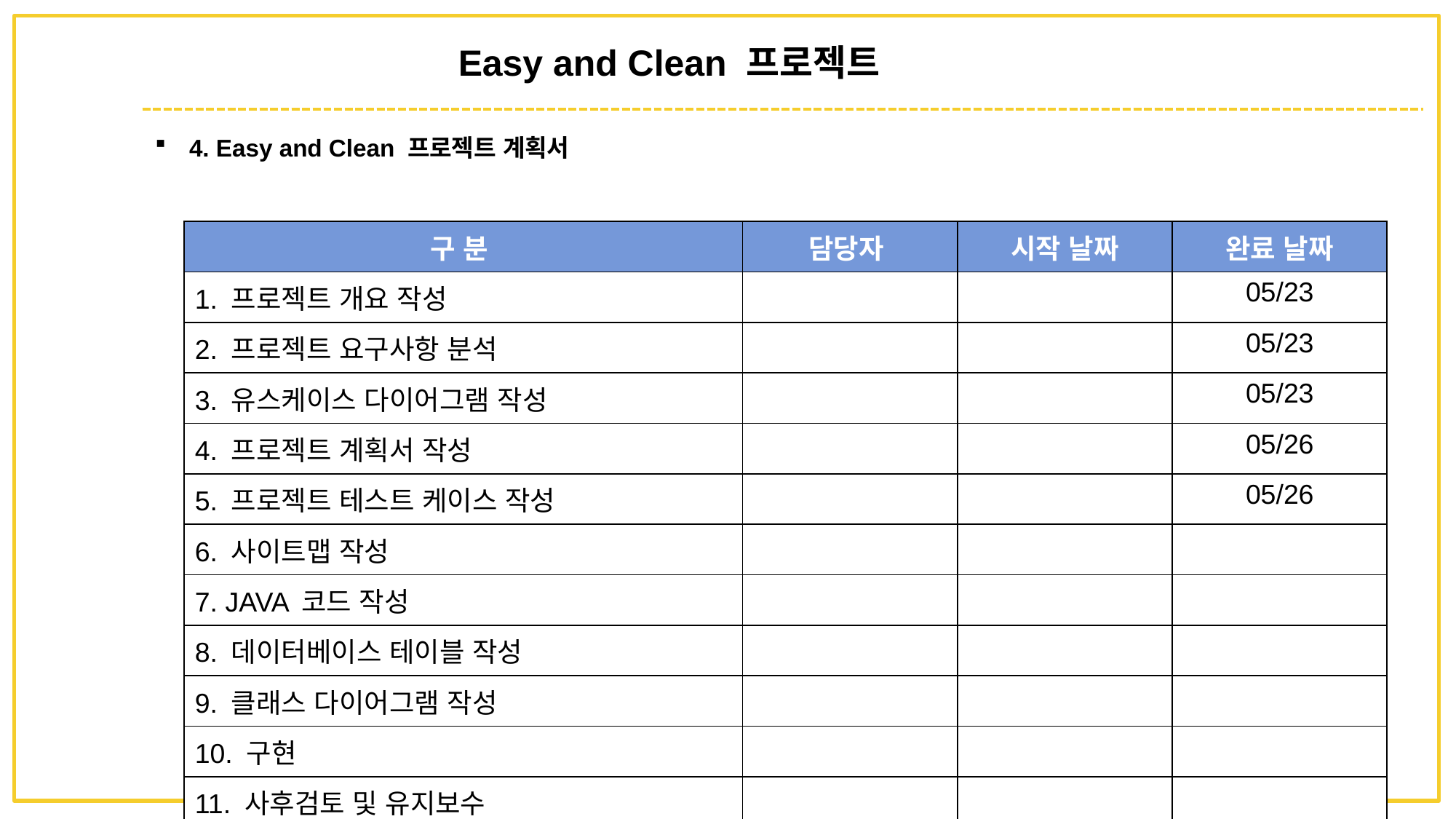

Easy and Clean 프로젝트
4. Easy and Clean 프로젝트 계획서
| 구 분 | 담당자 | 시작 날짜 | 완료 날짜 |
| --- | --- | --- | --- |
| 1. 프로젝트 개요 작성 |  |  | 05/23 |
| 2. 프로젝트 요구사항 분석 |  |  | 05/23 |
| 3. 유스케이스 다이어그램 작성 |  |  | 05/23 |
| 4. 프로젝트 계획서 작성 |  |  | 05/26 |
| 5. 프로젝트 테스트 케이스 작성 |  |  | 05/26 |
| 6. 사이트맵 작성 |  |  |  |
| 7. JAVA 코드 작성 |  |  |  |
| 8. 데이터베이스 테이블 작성 |  |  |  |
| 9. 클래스 다이어그램 작성 |  |  |  |
| 10. 구현 |  |  |  |
| 11. 사후검토 및 유지보수 |  |  |  |